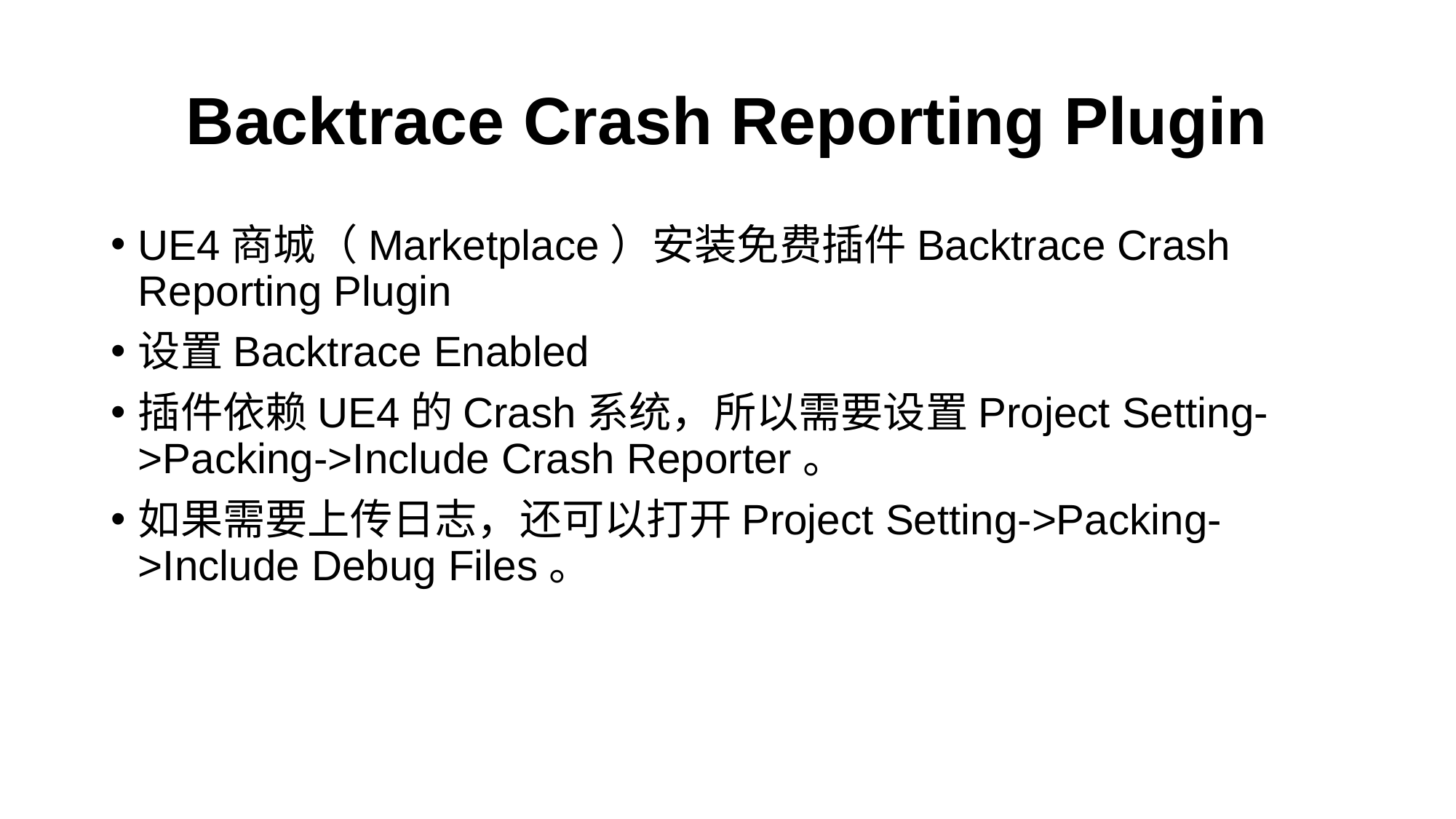

# Backtrace Crash Reporting Plugin
UE4商城（Marketplace）安装免费插件Backtrace Crash Reporting Plugin
设置Backtrace Enabled
插件依赖UE4的Crash系统，所以需要设置Project Setting->Packing->Include Crash Reporter。
如果需要上传日志，还可以打开Project Setting->Packing->Include Debug Files。